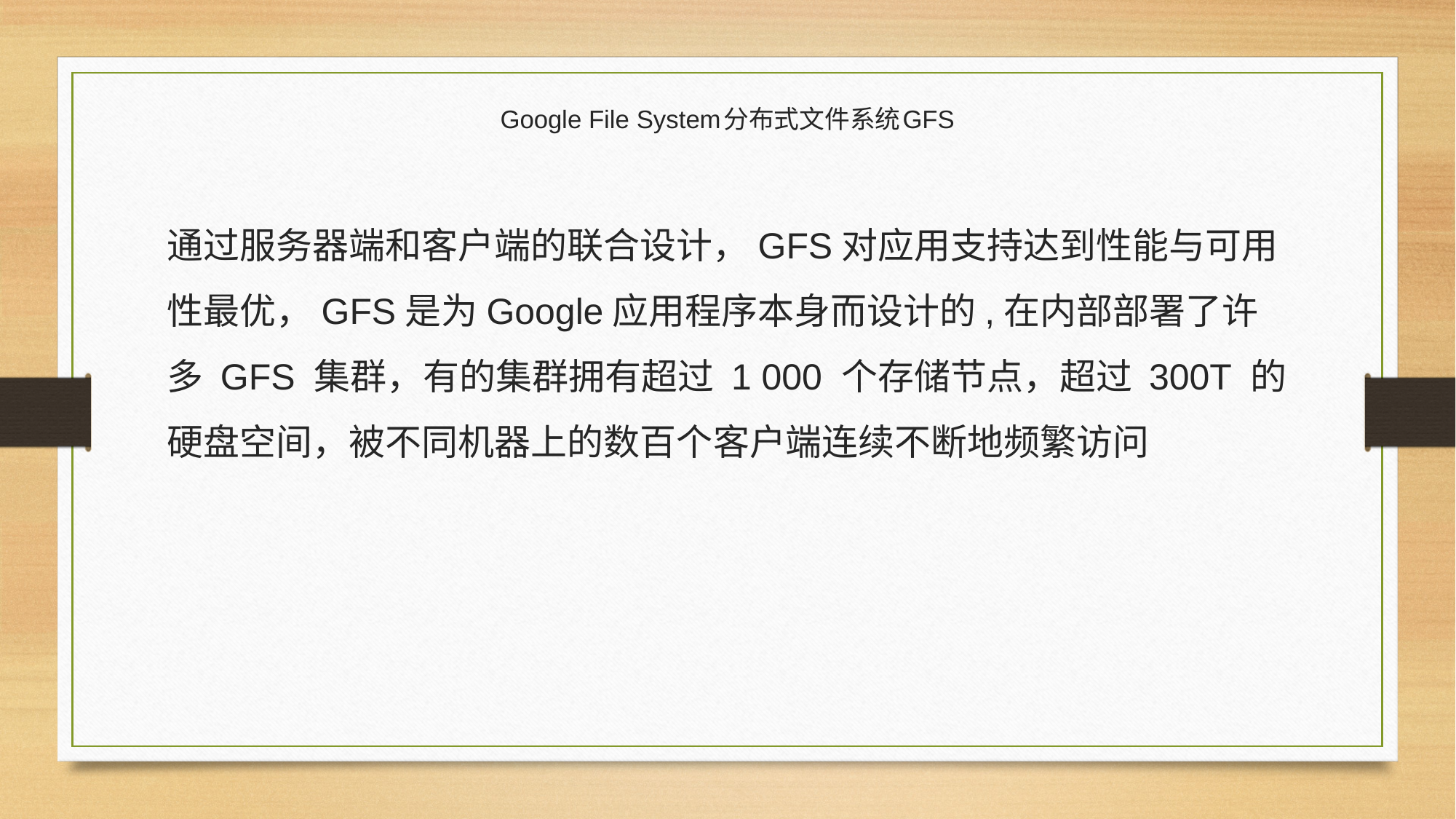

# Google File System分布式文件系统GFS
通过服务器端和客户端的联合设计，GFS对应用支持达到性能与可用性最优，GFS是为Google应用程序本身而设计的,在内部部署了许多 GFS 集群，有的集群拥有超过 1 000 个存储节点，超过 300T 的硬盘空间，被不同机器上的数百个客户端连续不断地频繁访问